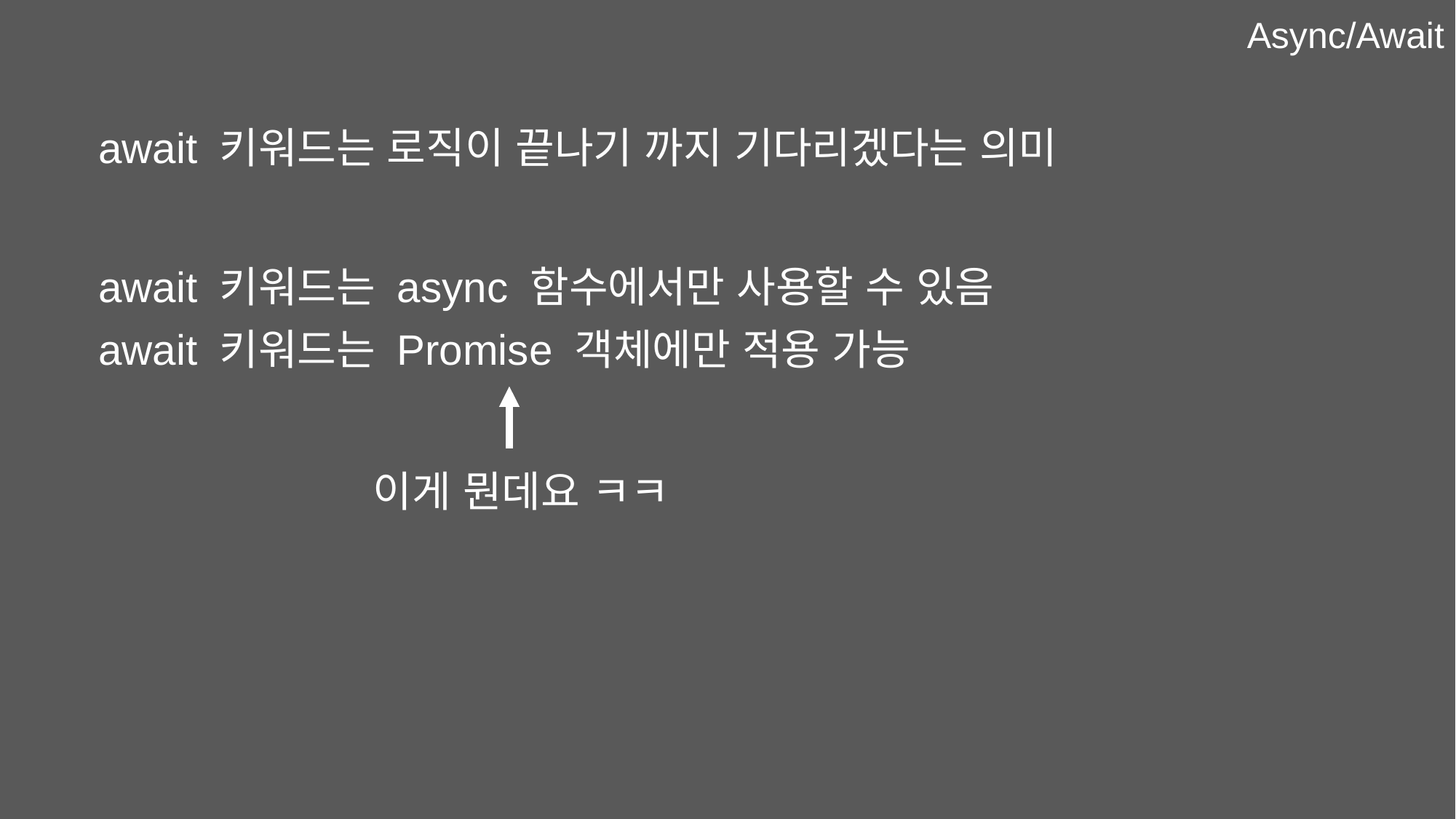

Async/Await
await 키워드는 로직이 끝나기 까지 기다리겠다는 의미
await 키워드는 async 함수에서만 사용할 수 있음
await 키워드는 Promise 객체에만 적용 가능
이게 뭔데요 ㅋㅋ